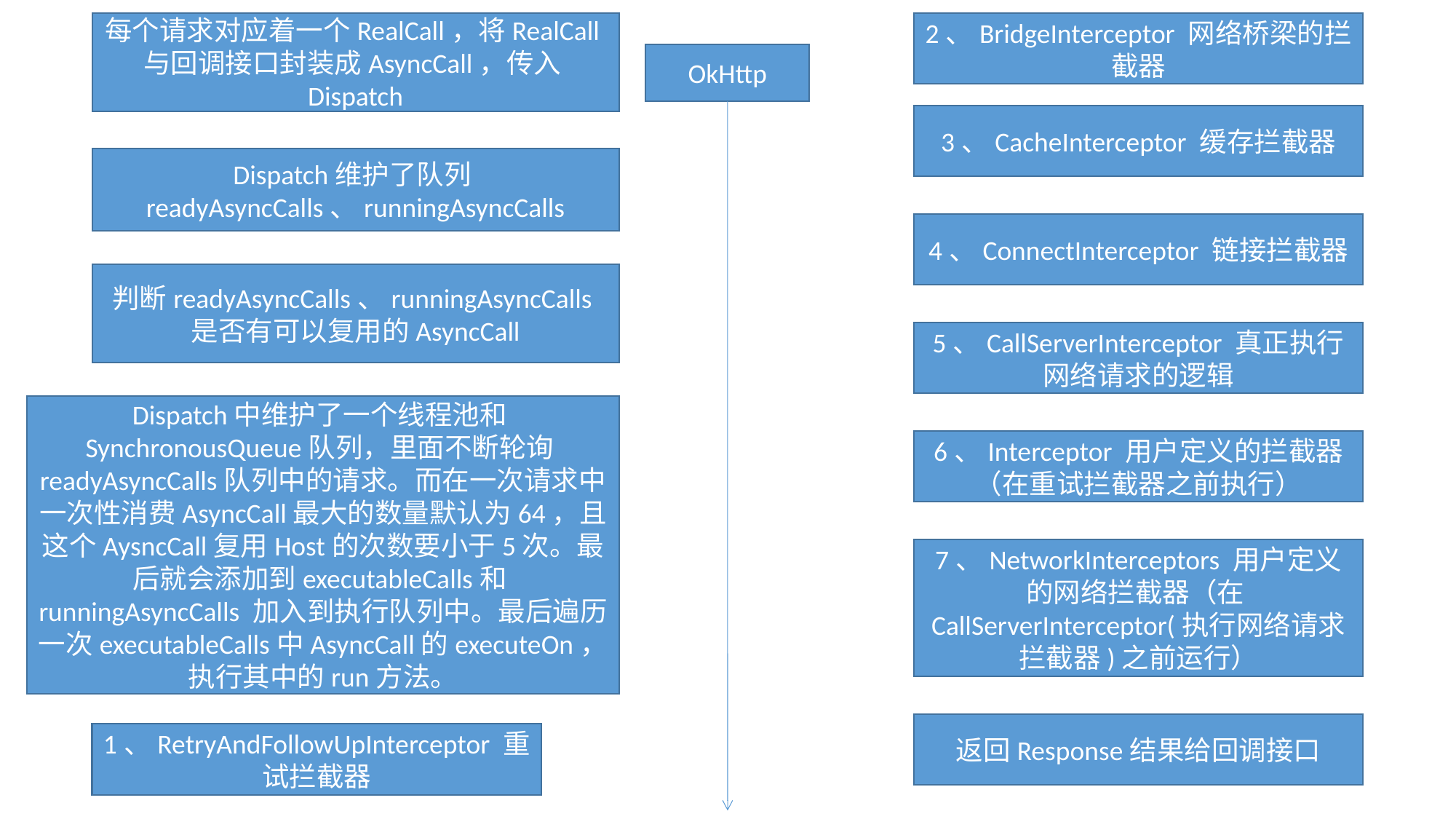

每个请求对应着一个RealCall，将RealCall与回调接口封装成AsyncCall，传入Dispatch
2、BridgeInterceptor 网络桥梁的拦截器
OkHttp
3、CacheInterceptor 缓存拦截器
Dispatch维护了队列readyAsyncCalls、runningAsyncCalls
4、ConnectInterceptor 链接拦截器
判断readyAsyncCalls、runningAsyncCalls是否有可以复用的AsyncCall
5、CallServerInterceptor 真正执行网络请求的逻辑
Dispatch中维护了一个线程池和SynchronousQueue队列，里面不断轮询readyAsyncCalls队列中的请求。而在一次请求中一次性消费AsyncCall最大的数量默认为64，且这个AysncCall复用Host的次数要小于5次。最后就会添加到executableCalls和runningAsyncCalls 加入到执行队列中。最后遍历一次executableCalls中AsyncCall的executeOn，执行其中的run方法。
6、Interceptor 用户定义的拦截器（在重试拦截器之前执行）
7、NetworkInterceptors 用户定义的网络拦截器（在CallServerInterceptor(执行网络请求拦截器)之前运行）
返回Response结果给回调接口
1、RetryAndFollowUpInterceptor 重试拦截器